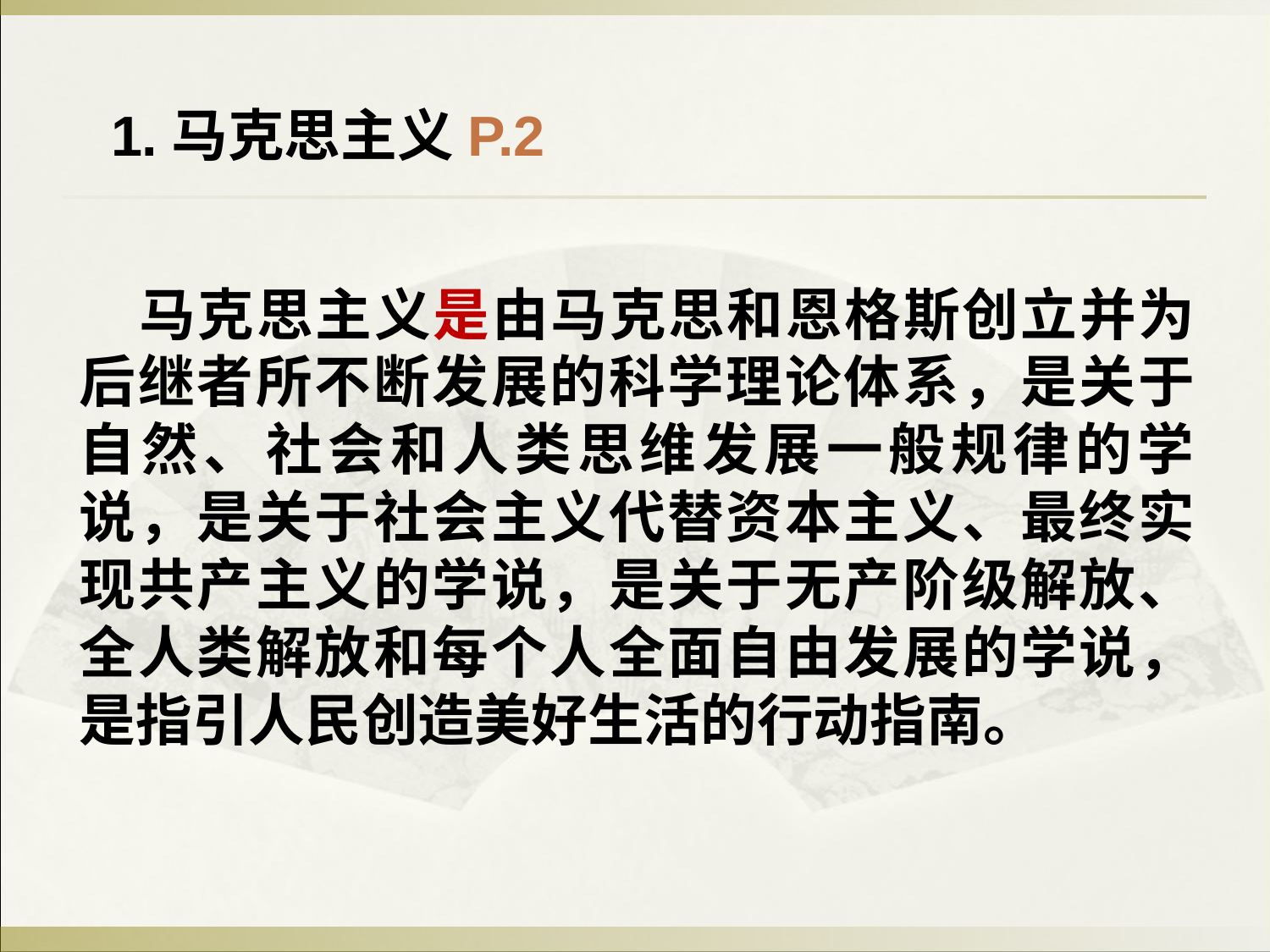

1.马克思主义P.2

   马克思主义是由马克思和恩格斯创立并为后继者所不断发展的科学理论体系，是关于自然、社会和人类思维发展一般规律的学说，是关于社会主义代替资本主义、最终实现共产主义的学说，是关于无产阶级解放、全人类解放和每个人全面自由发展的学说，是指引人民创造美好生活的行动指南。